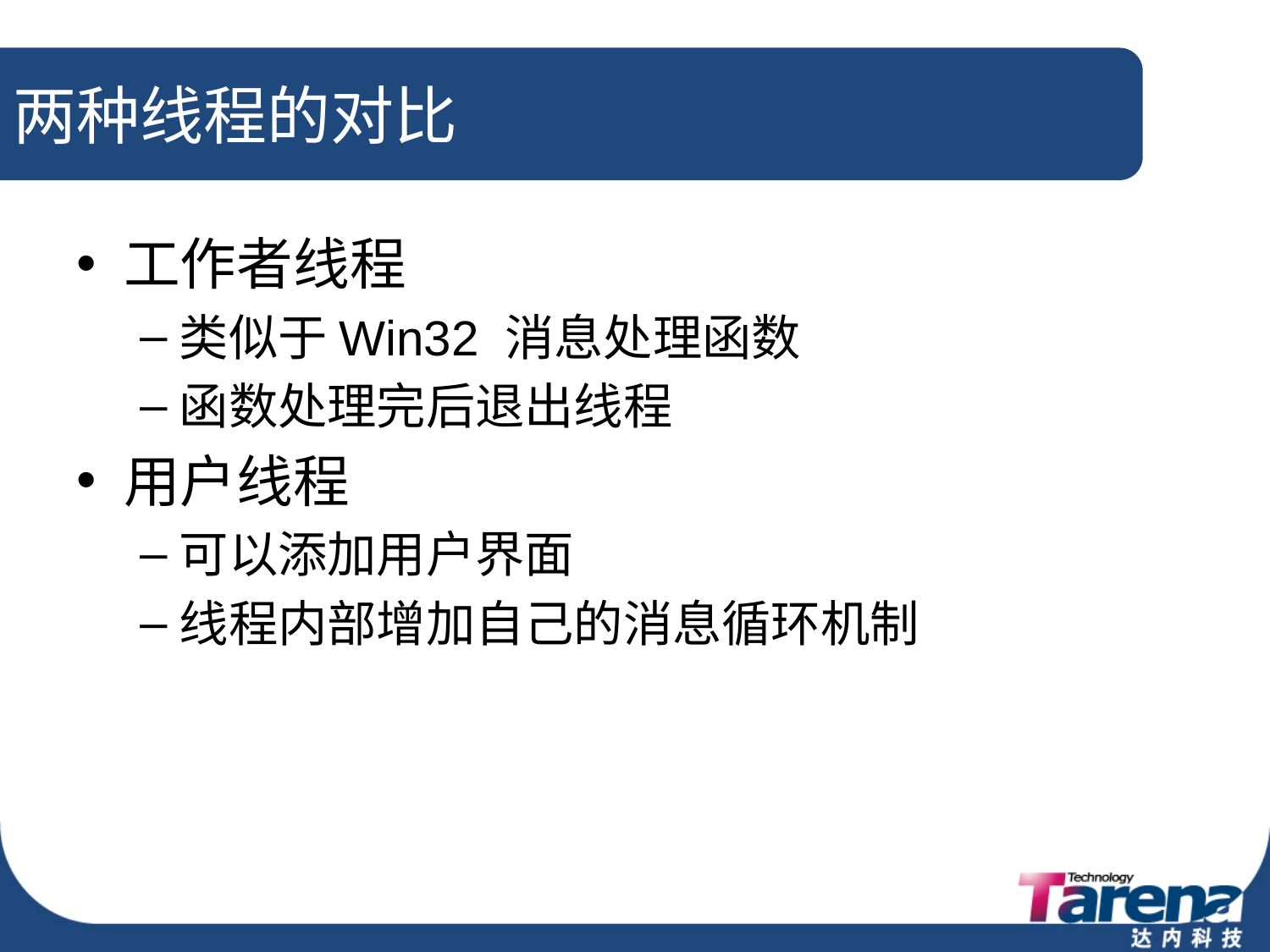

# 两种线程的对比
工作者线程
类似于Win32 消息处理函数
函数处理完后退出线程
用户线程
可以添加用户界面
线程内部增加自己的消息循环机制